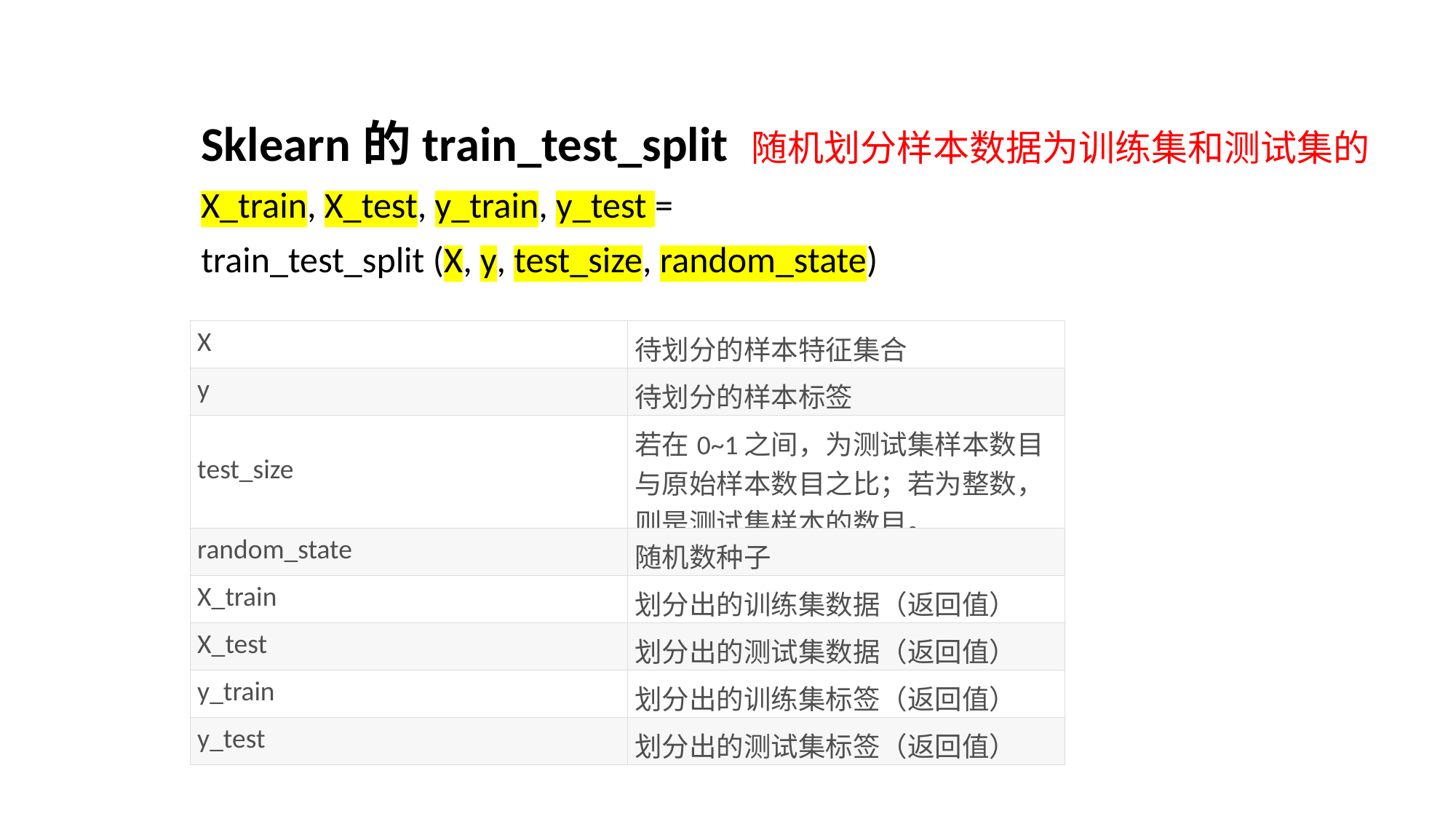

Sklearn的train_test_split 随机划分样本数据为训练集和测试集的
X_train, X_test, y_train, y_test =
train_test_split (X, y, test_size, random_state)

| X | 待划分的样本特征集合 |
| --- | --- |
| y | 待划分的样本标签 |
| test\_size | 若在0~1之间，为测试集样本数目与原始样本数目之比；若为整数，则是测试集样本的数目。 |
| random\_state | 随机数种子 |
| X\_train | 划分出的训练集数据（返回值） |
| X\_test | 划分出的测试集数据（返回值） |
| y\_train | 划分出的训练集标签（返回值） |
| y\_test | 划分出的测试集标签（返回值） |